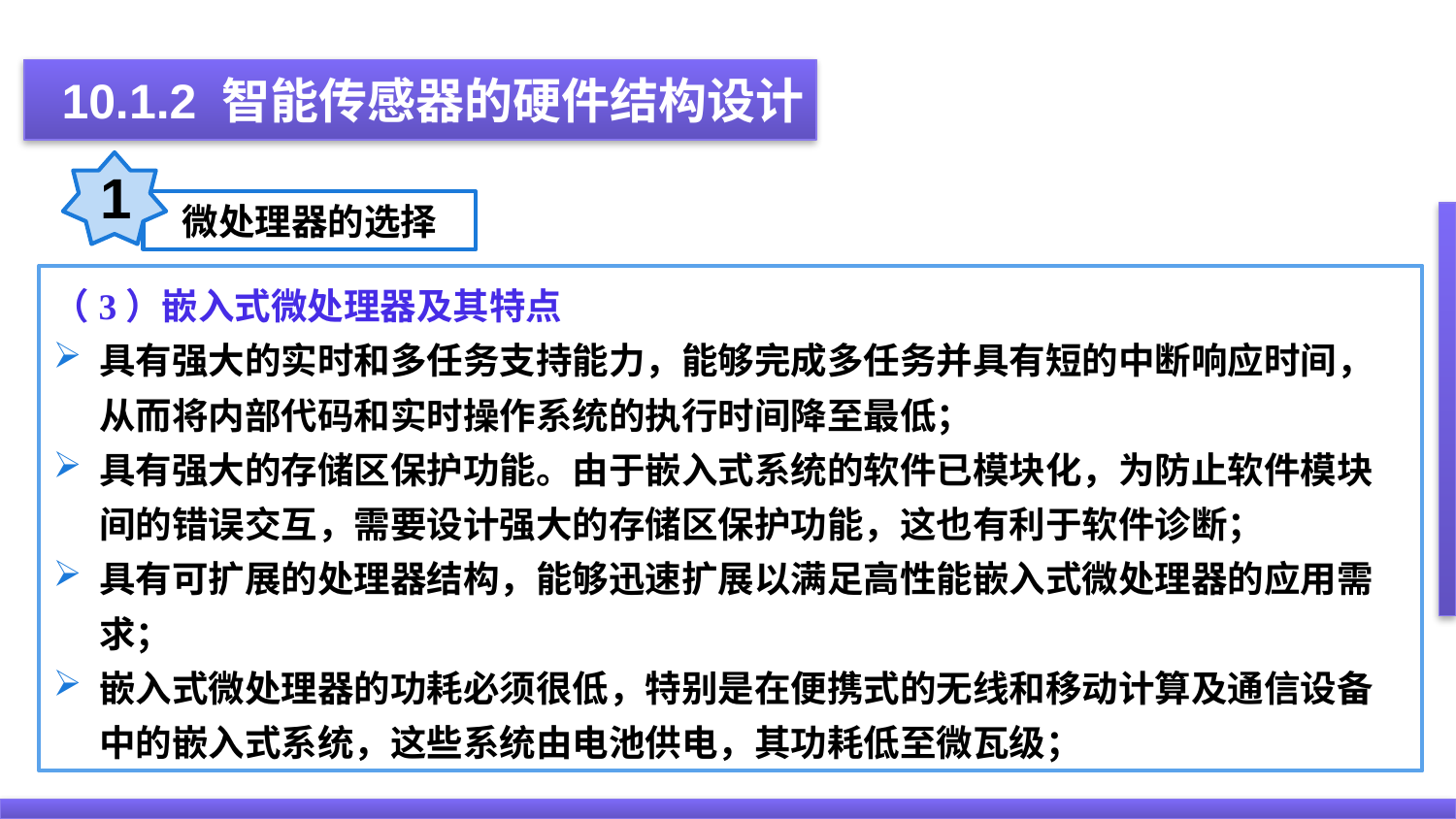

10.1.2 智能传感器的硬件结构设计
 10.1.2 智能传感器的硬件结构设计
1
微处理器的选择
（3）嵌入式微处理器及其特点
具有强大的实时和多任务支持能力，能够完成多任务并具有短的中断响应时间，从而将内部代码和实时操作系统的执行时间降至最低；
具有强大的存储区保护功能。由于嵌入式系统的软件已模块化，为防止软件模块间的错误交互，需要设计强大的存储区保护功能，这也有利于软件诊断；
具有可扩展的处理器结构，能够迅速扩展以满足高性能嵌入式微处理器的应用需求；
嵌入式微处理器的功耗必须很低，特别是在便携式的无线和移动计算及通信设备中的嵌入式系统，这些系统由电池供电，其功耗低至微瓦级；